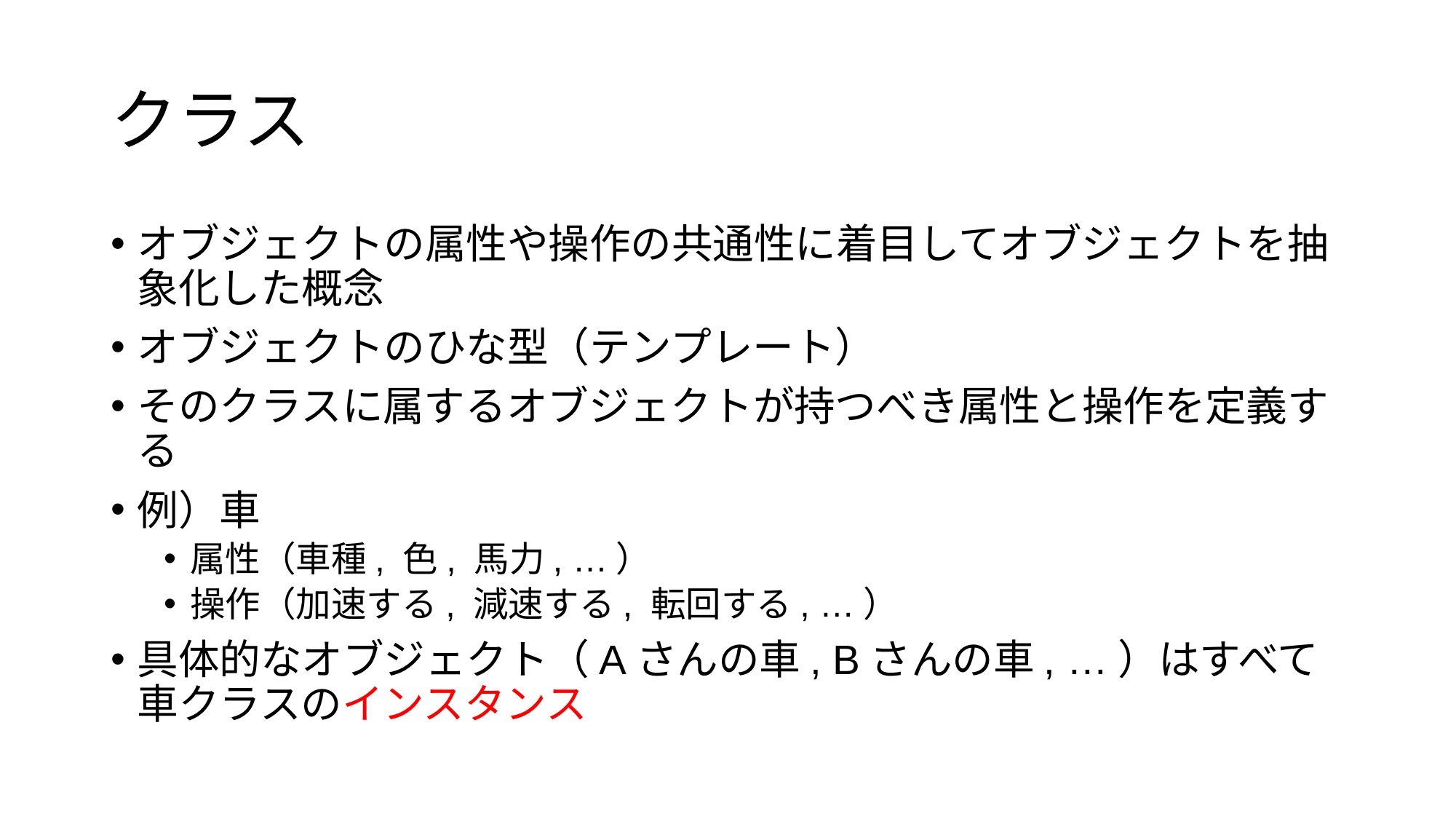

# クラス
オブジェクトの属性や操作の共通性に着目してオブジェクトを抽象化した概念
オブジェクトのひな型（テンプレート）
そのクラスに属するオブジェクトが持つべき属性と操作を定義する
例）車
属性（車種, 色, 馬力, …）
操作（加速する, 減速する, 転回する, …）
具体的なオブジェクト（Aさんの車, Bさんの車, …）はすべて車クラスのインスタンス